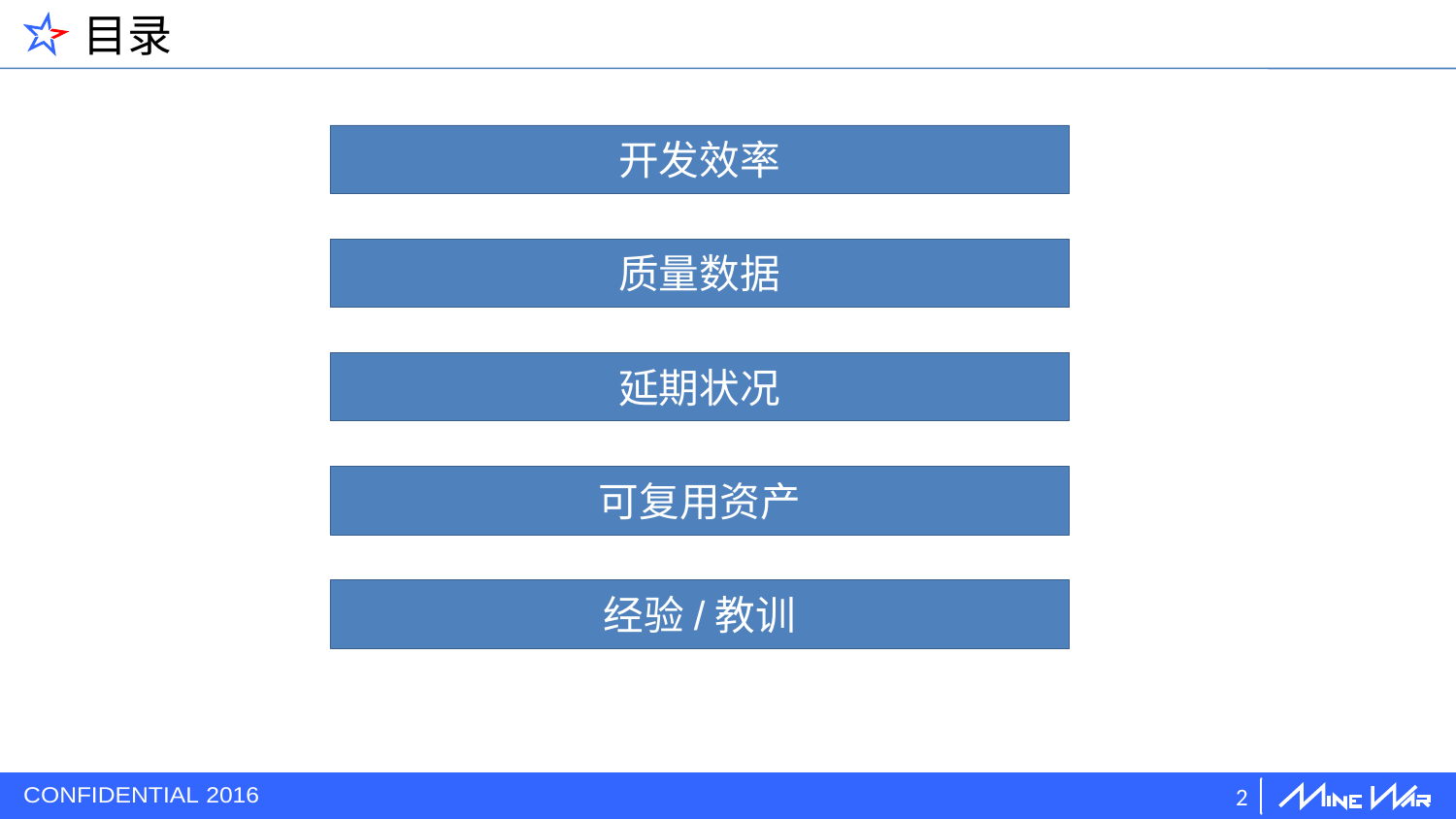

# 目录
开发效率
质量数据
延期状况
可复用资产
经验/教训
2